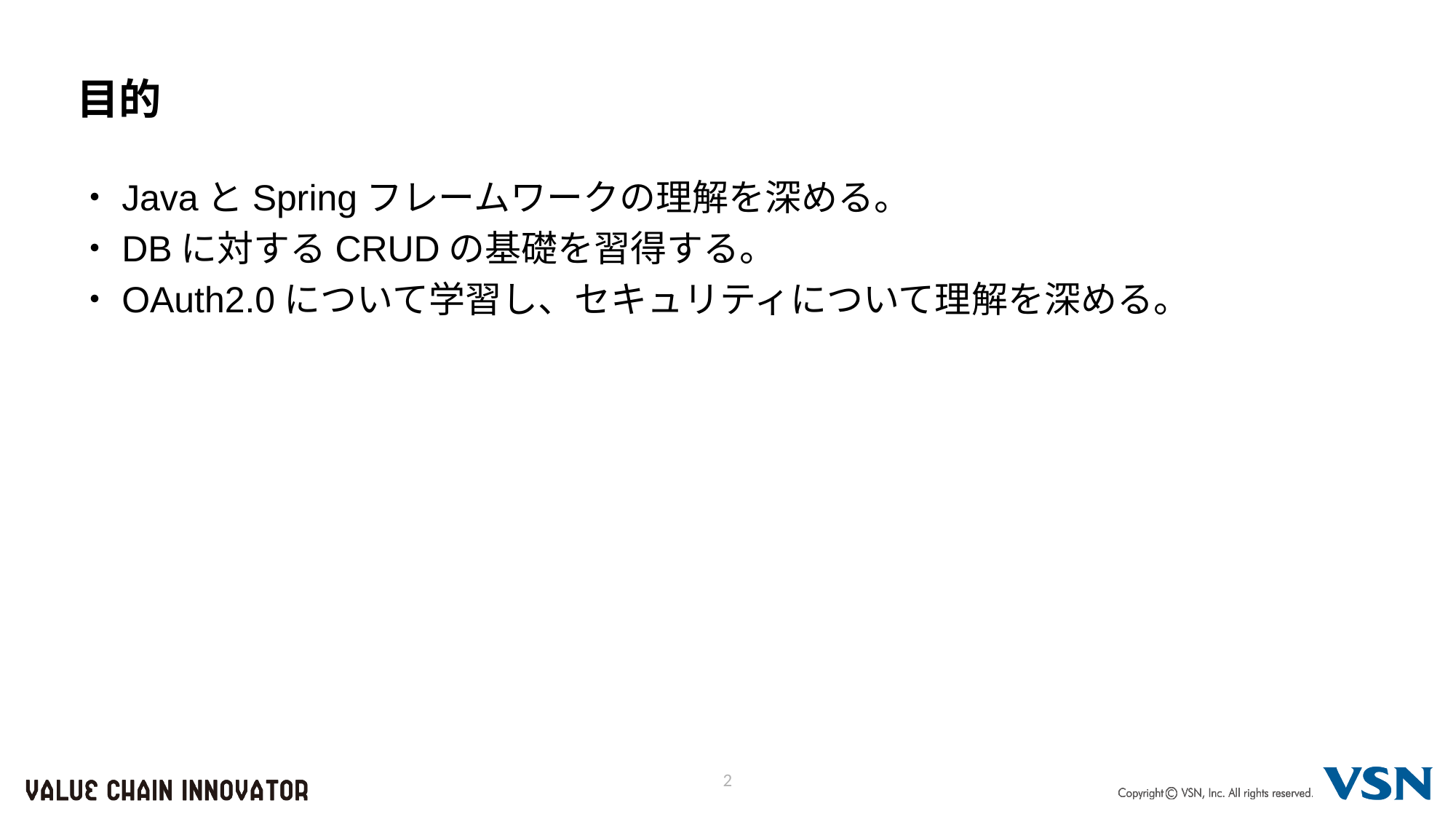

# 目的
・JavaとSpringフレームワークの理解を深める。
・DBに対するCRUDの基礎を習得する。
・OAuth2.0について学習し、セキュリティについて理解を深める。
2